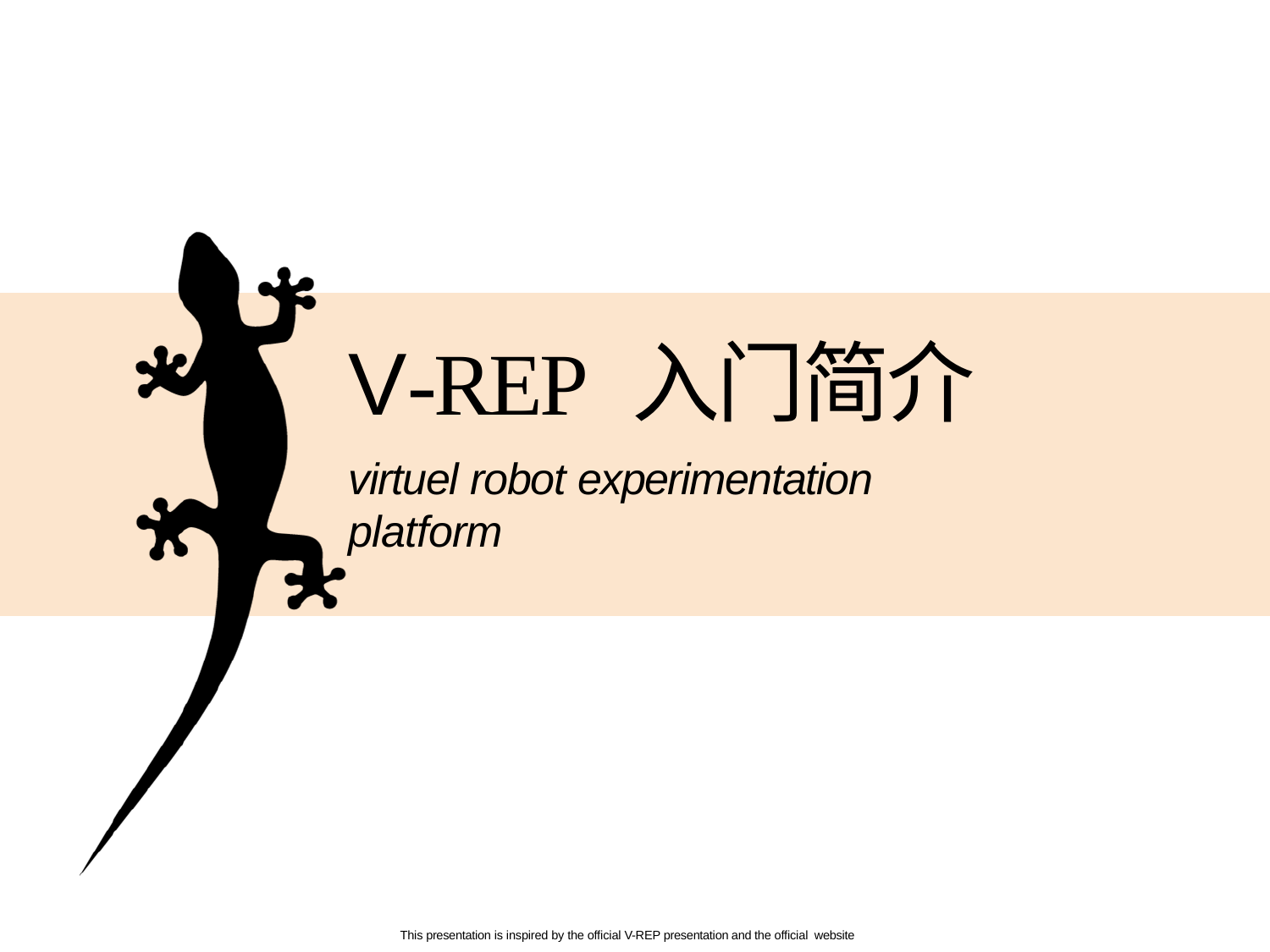

# V-REP 入门简介
virtuel robot experimentation platform
This presentation is inspired by the official V-REP presentation and the official website